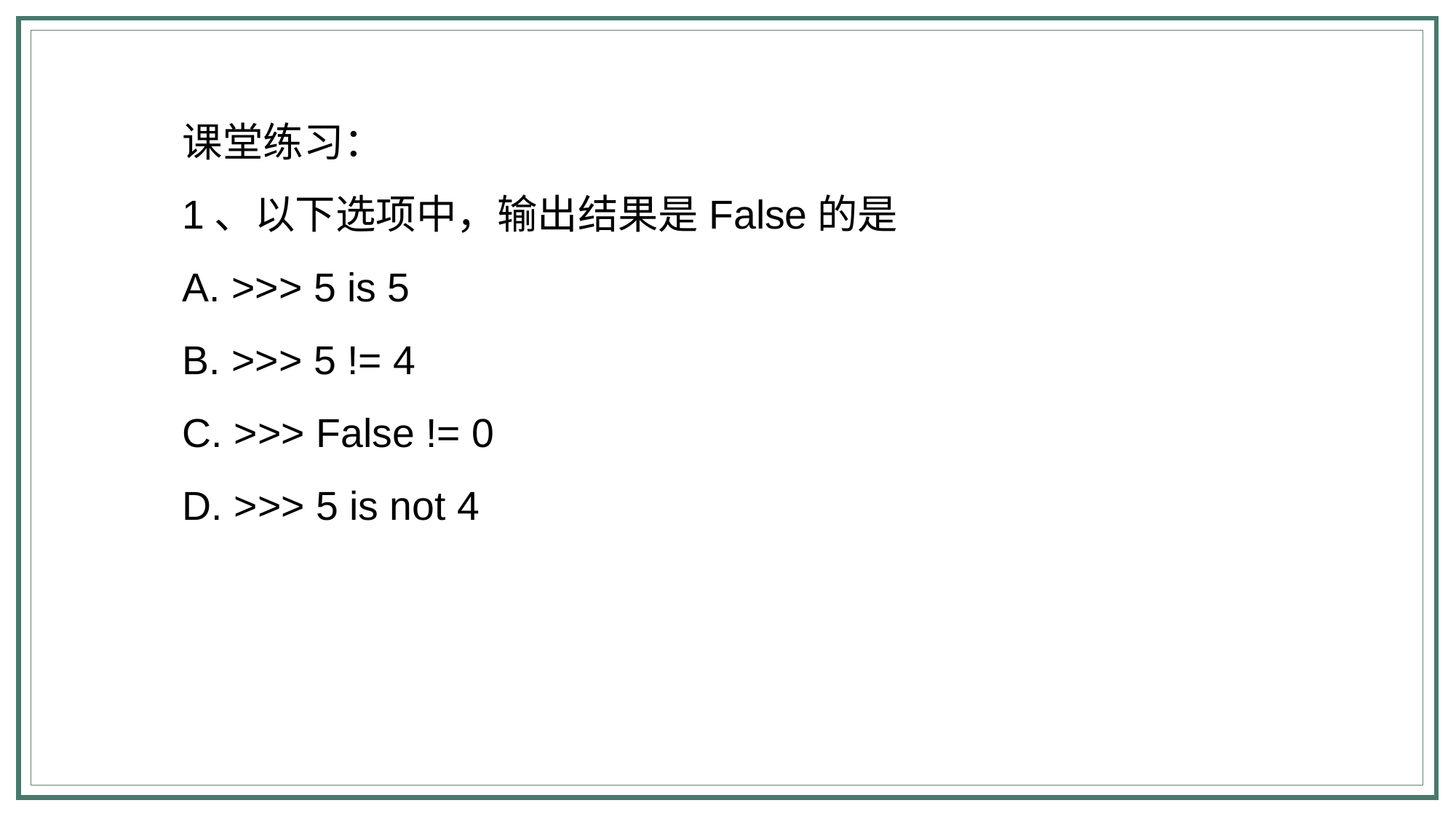

课堂练习：
1、以下选项中，输出结果是False的是‬‬‬‬‬‬‬‬‬‬‬‬‬‬‬‬‬‬‬‬‬‬‬‬‬‬‬‬‬‬‬‬‬‬‬‬‬‬‬‬‬‬‬‬‬‬‬‬‬‬‬‬‬‬‬‬‬‬‬‬‬‬‬‬‬‬‬‬‬‬‬‬‬‬‬‬‬‬‬‬‬‬‬‬‬‬‬‬‬‬‬‬‬‬‬‬‬‬‬‬‬‬‬‬‬‬‬‬‬‬‬‬‬‬‬‬‬‬‬‬‬‬‬‬‬‬‬‬‬‬‬‬‬‬‬‬‬‬‬‬‬‬‬‬
A. >>> 5 is 5
B. >>> 5 != 4
C. >>> False != 0
D. >>> 5 is not 4